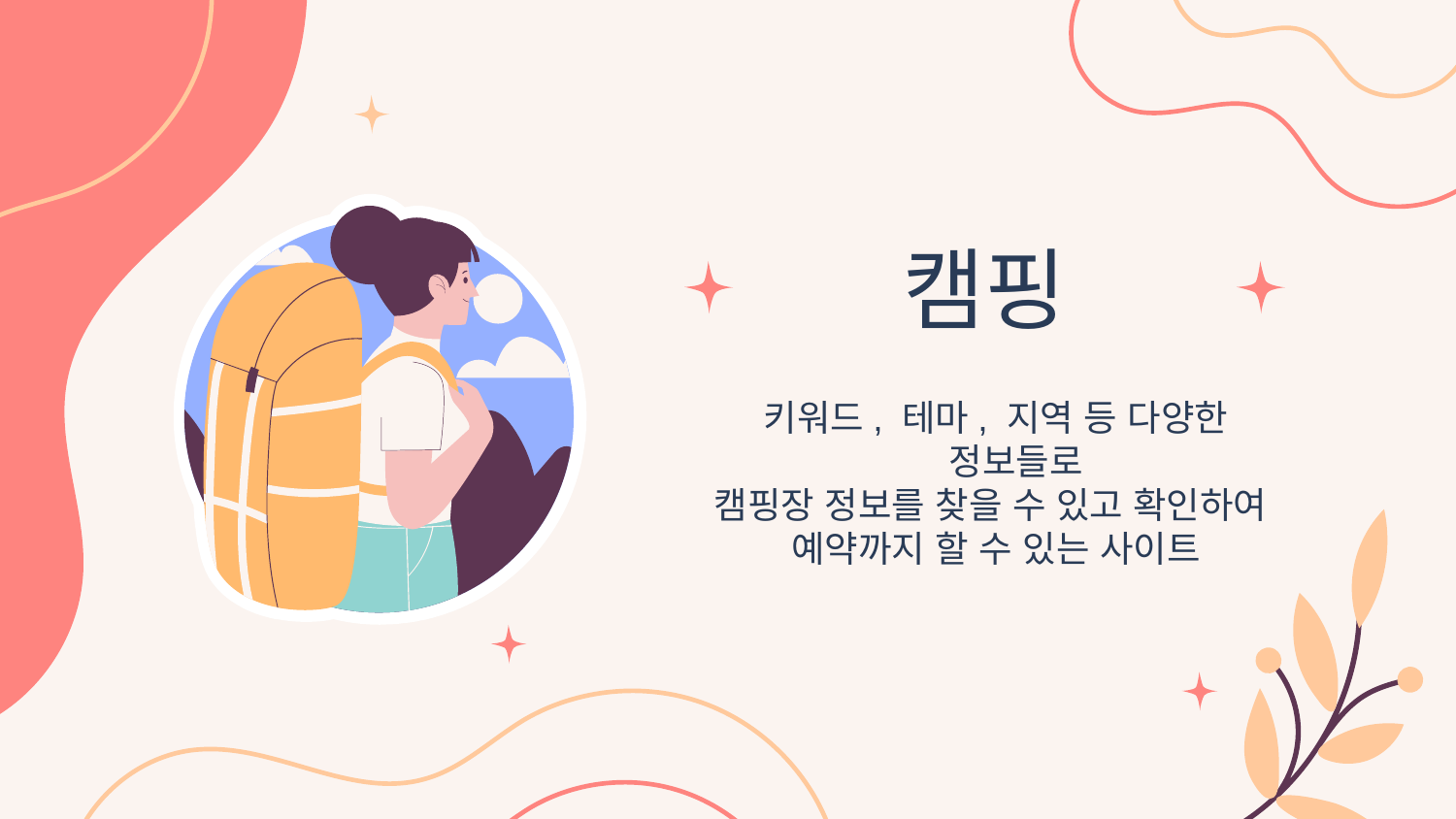

# 캠핑

키워드, 테마, 지역 등 다양한 정보들로
캠핑장 정보를 찾을 수 있고 확인하여
예약까지 할 수 있는 사이트